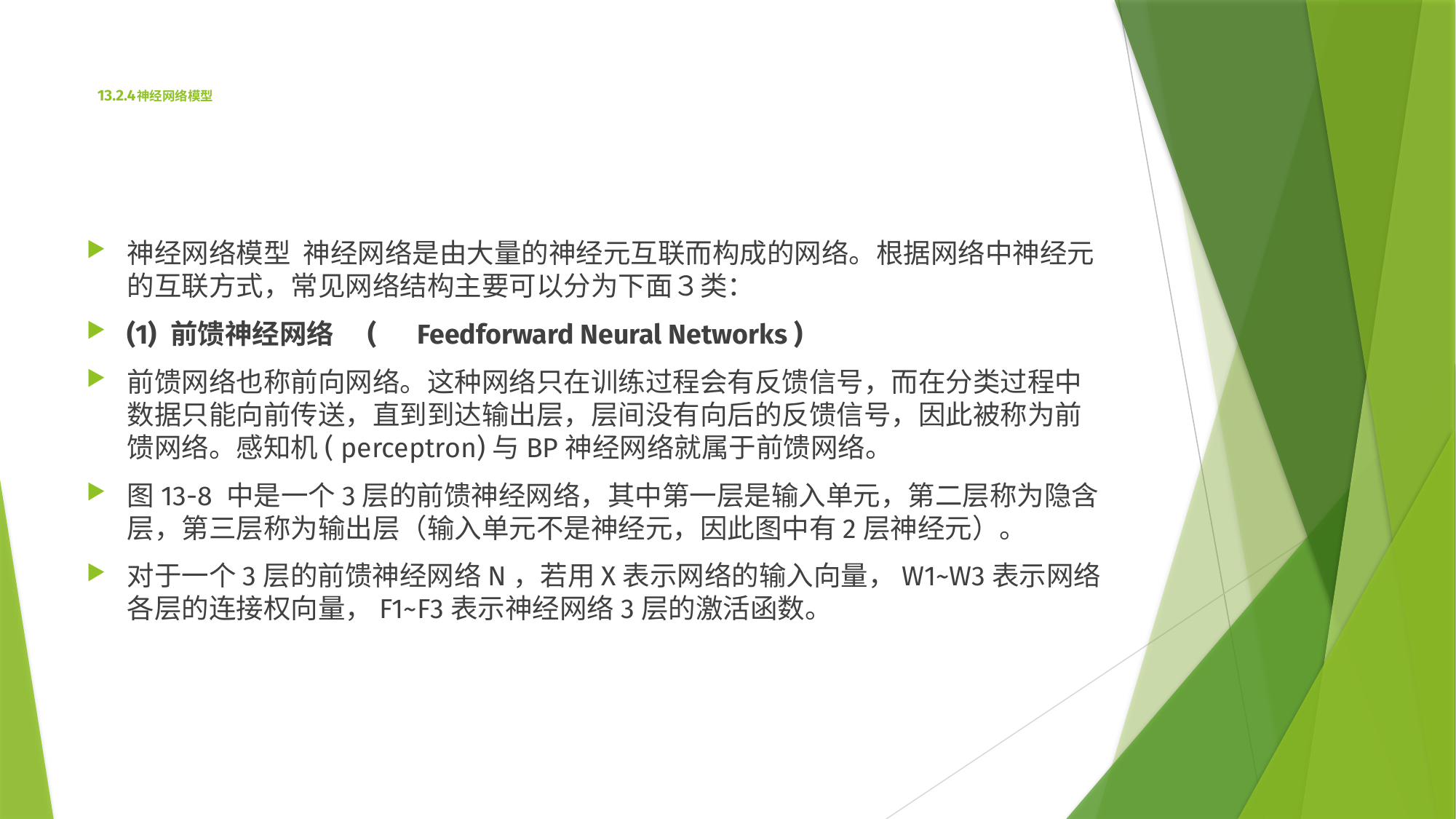

# 13.2.4神经网络模型
神经网络模型  神经网络是由大量的神经元互联而构成的网络。根据网络中神经元的互联方式，常见网络结构主要可以分为下面３类：
(1) 前馈神经网络　(　Feedforward Neural Networks )
前馈网络也称前向网络。这种网络只在训练过程会有反馈信号，而在分类过程中数据只能向前传送，直到到达输出层，层间没有向后的反馈信号，因此被称为前馈网络。感知机( perceptron)与BP神经网络就属于前馈网络。
图13-8 中是一个3层的前馈神经网络，其中第一层是输入单元，第二层称为隐含层，第三层称为输出层（输入单元不是神经元，因此图中有2层神经元）。
对于一个3层的前馈神经网络N，若用X表示网络的输入向量，W1~W3表示网络各层的连接权向量，F1~F3表示神经网络3层的激活函数。